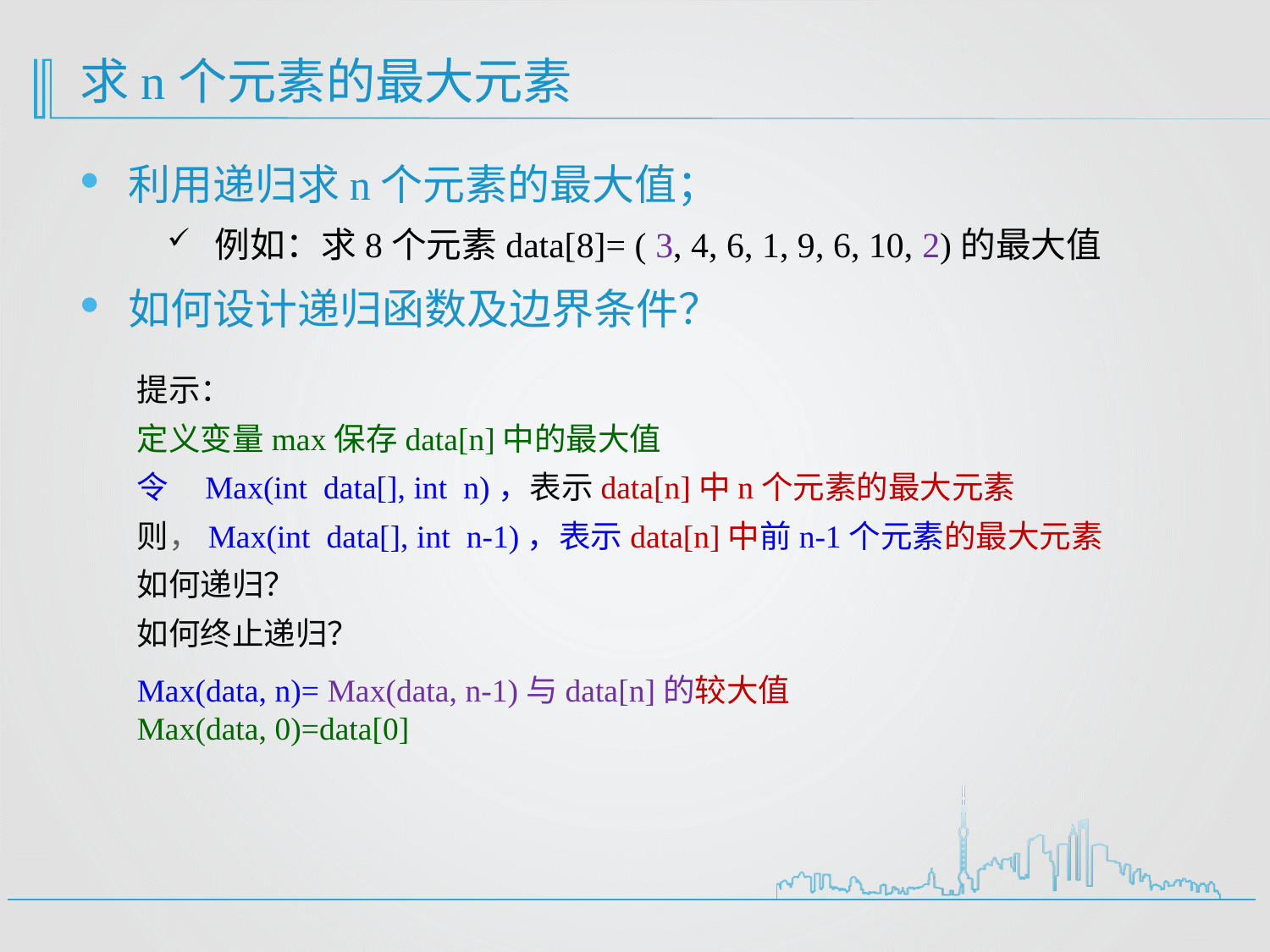

# 求n个元素的最大元素
利用递归求n个元素的最大值；
例如：求8个元素data[8]= ( 3, 4, 6, 1, 9, 6, 10, 2)的最大值
如何设计递归函数及边界条件？

提示：
定义变量max保存data[n]中的最大值
令    Max(int  data[], int  n)，表示data[n]中n个元素的最大元素
则，Max(int  data[], int  n-1)，表示data[n]中前n-1个元素的最大元素
如何递归？
如何终止递归？
Max(data, n)= Max(data, n-1)与data[n]的较大值
Max(data, 0)=data[0]